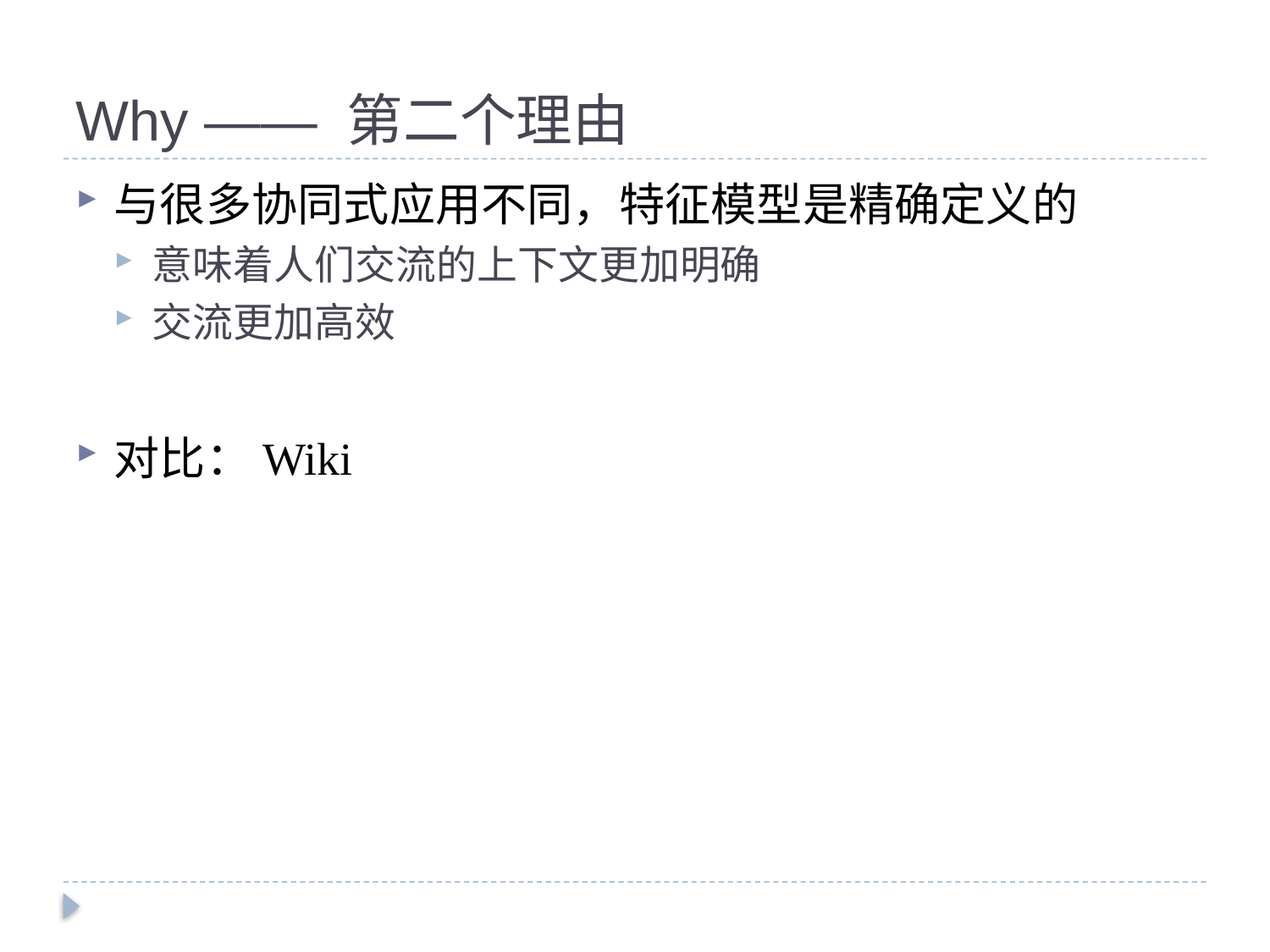

# Why —— 第二个理由
与很多协同式应用不同，特征模型是精确定义的
意味着人们交流的上下文更加明确
交流更加高效

对比：Wiki